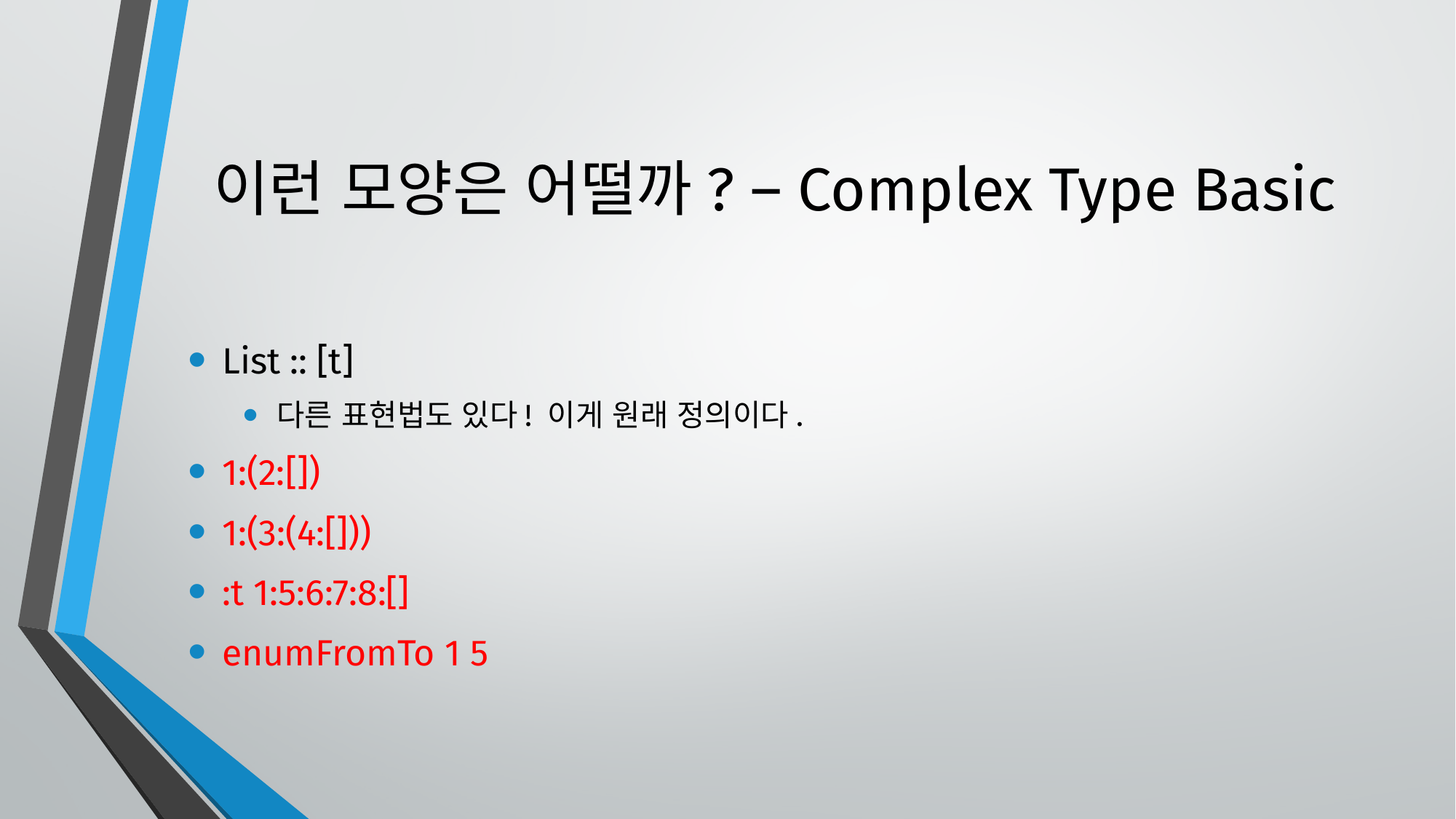

# 이런 모양은 어떨까? – Complex Type Basic
List :: [t]
다른 표현법도 있다! 이게 원래 정의이다.
1:(2:[])
1:(3:(4:[]))
:t 1:5:6:7:8:[]
enumFromTo 1 5